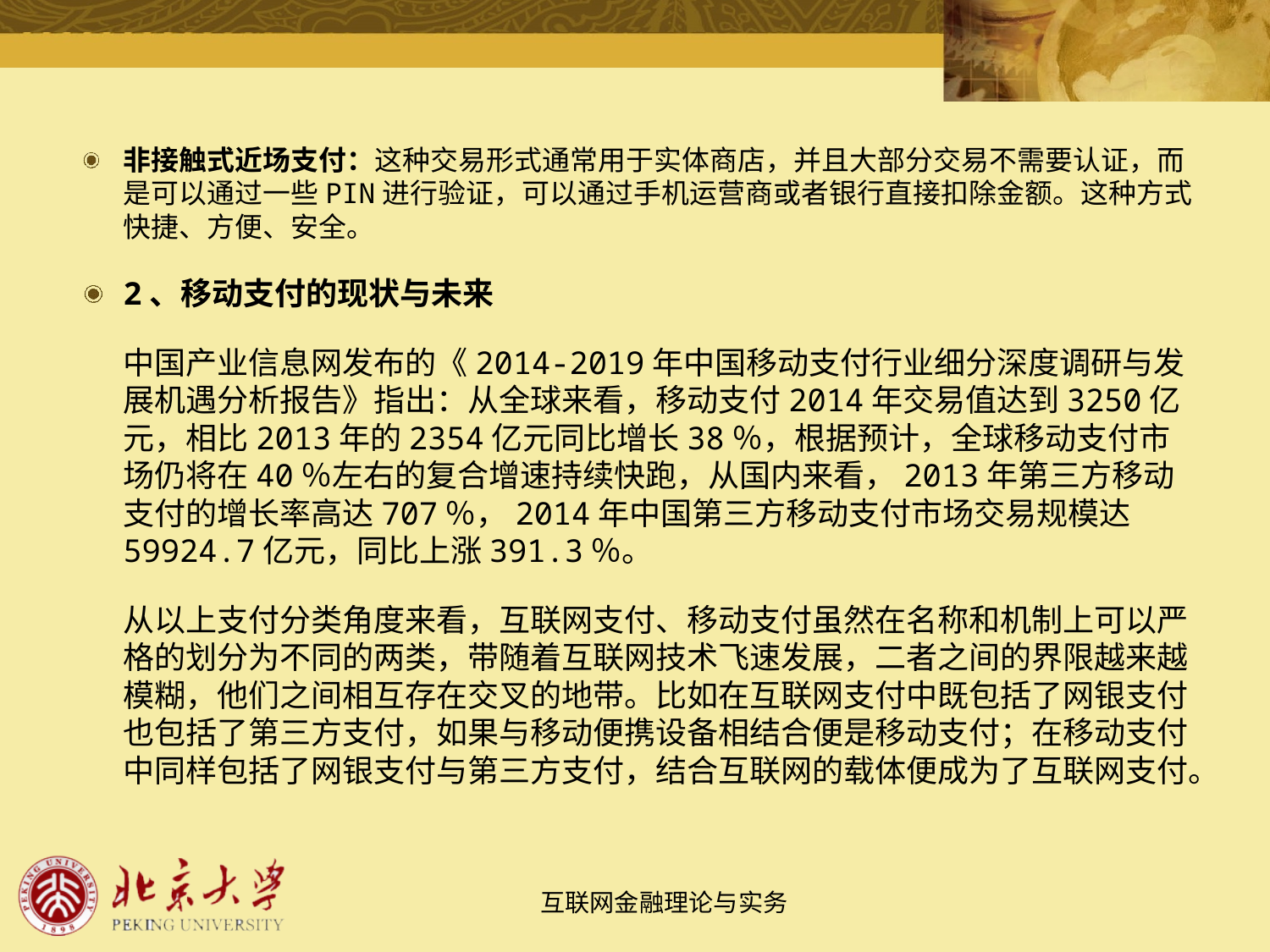

非接触式近场支付：这种交易形式通常用于实体商店，并且大部分交易不需要认证，而是可以通过一些PIN进行验证，可以通过手机运营商或者银行直接扣除金额。这种方式快捷、方便、安全。
2、移动支付的现状与未来
中国产业信息网发布的《2014-2019年中国移动支付行业细分深度调研与发展机遇分析报告》指出：从全球来看，移动支付2014年交易值达到3250亿元，相比2013年的2354亿元同比增长38％，根据预计，全球移动支付市场仍将在40％左右的复合增速持续快跑，从国内来看，2013年第三方移动支付的增长率高达707％，2014年中国第三方移动支付市场交易规模达59924.7亿元，同比上涨391.3％。
从以上支付分类角度来看，互联网支付、移动支付虽然在名称和机制上可以严格的划分为不同的两类，带随着互联网技术飞速发展，二者之间的界限越来越模糊，他们之间相互存在交叉的地带。比如在互联网支付中既包括了网银支付也包括了第三方支付，如果与移动便携设备相结合便是移动支付；在移动支付中同样包括了网银支付与第三方支付，结合互联网的载体便成为了互联网支付。